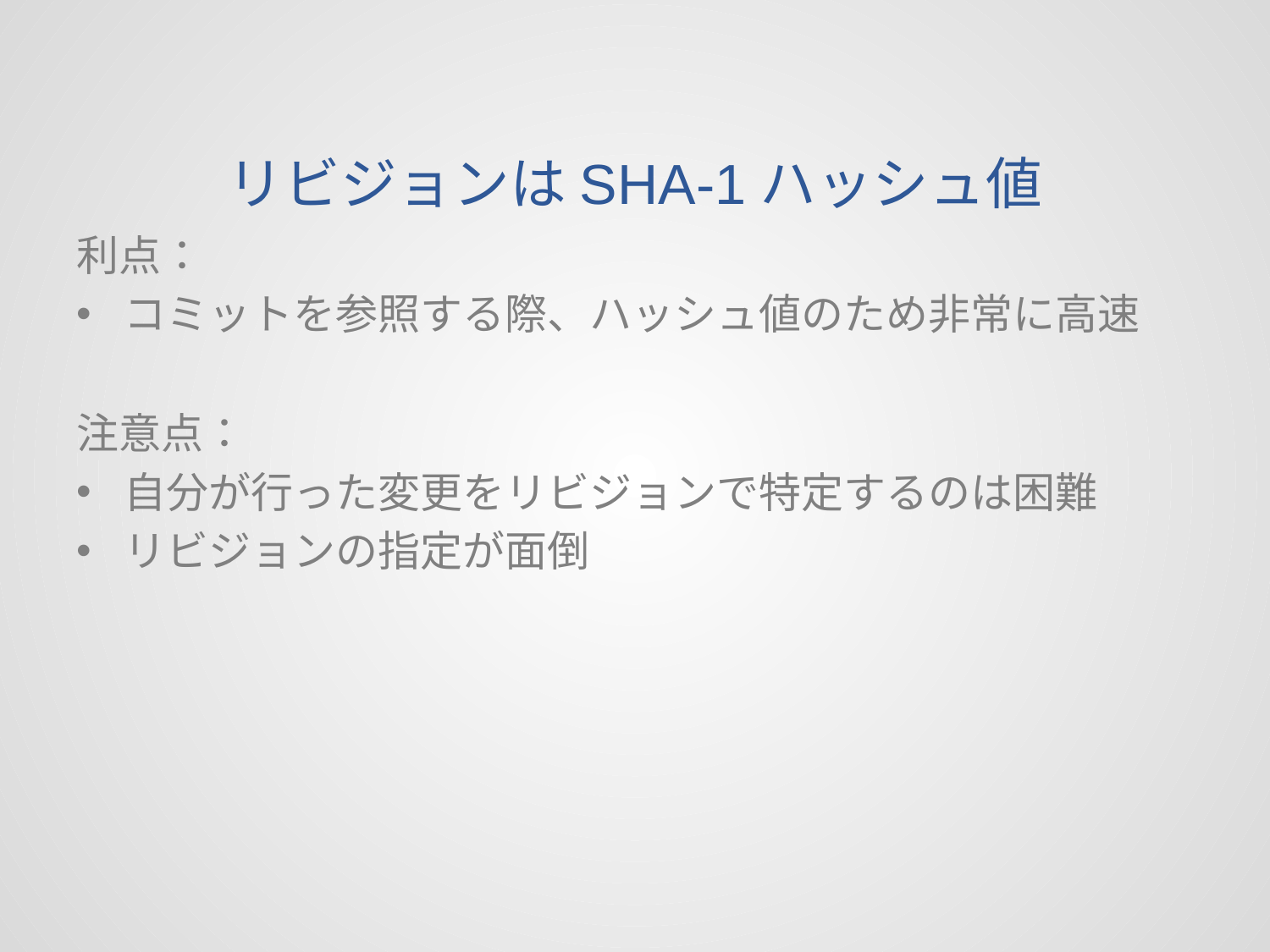

# リビジョンはSHA-1ハッシュ値
利点：
コミットを参照する際、ハッシュ値のため非常に高速

注意点：
自分が行った変更をリビジョンで特定するのは困難
リビジョンの指定が面倒